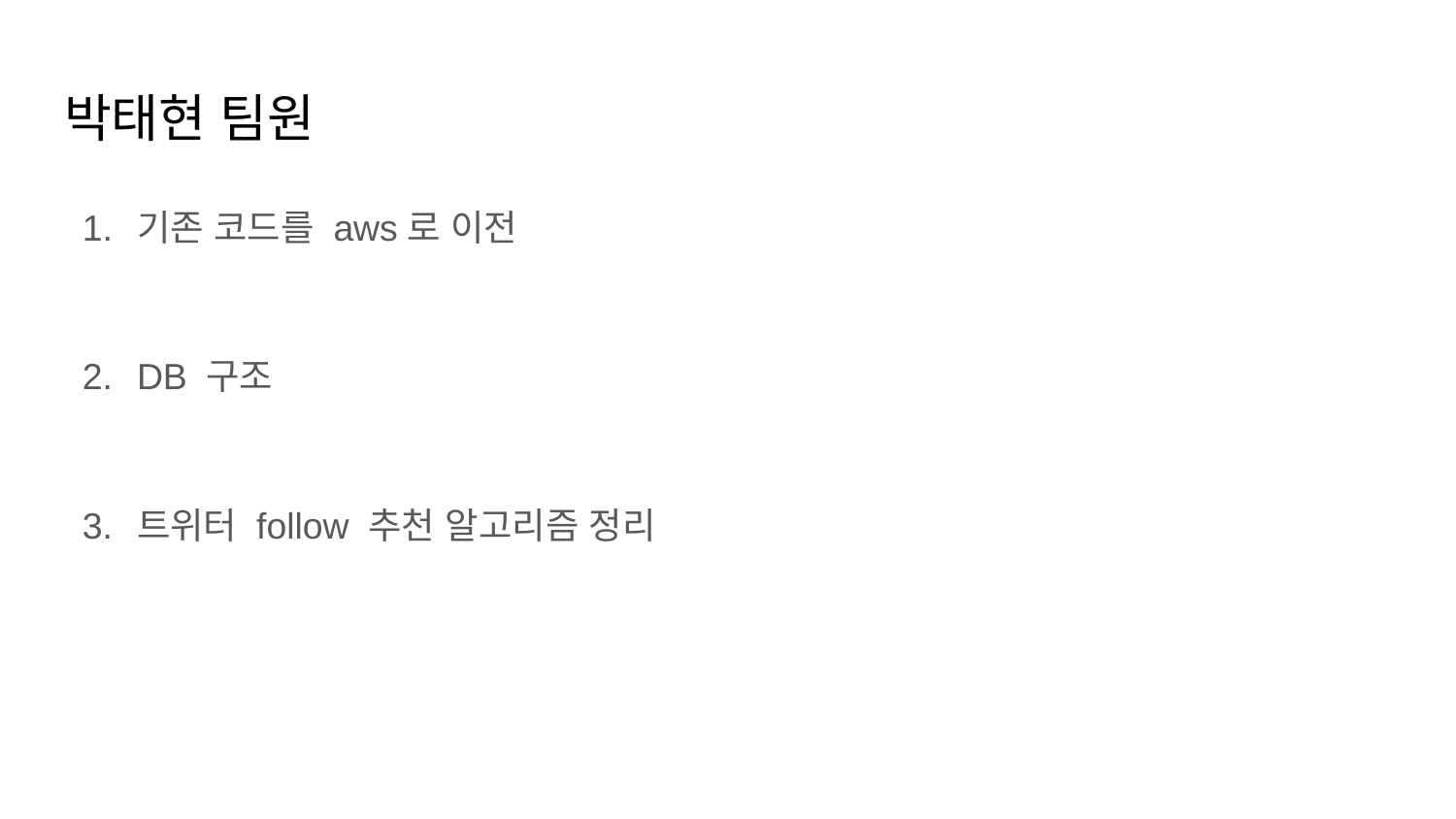

# 박태현 팀원
기존 코드를 aws로 이전

DB 구조

트위터 follow 추천 알고리즘 정리